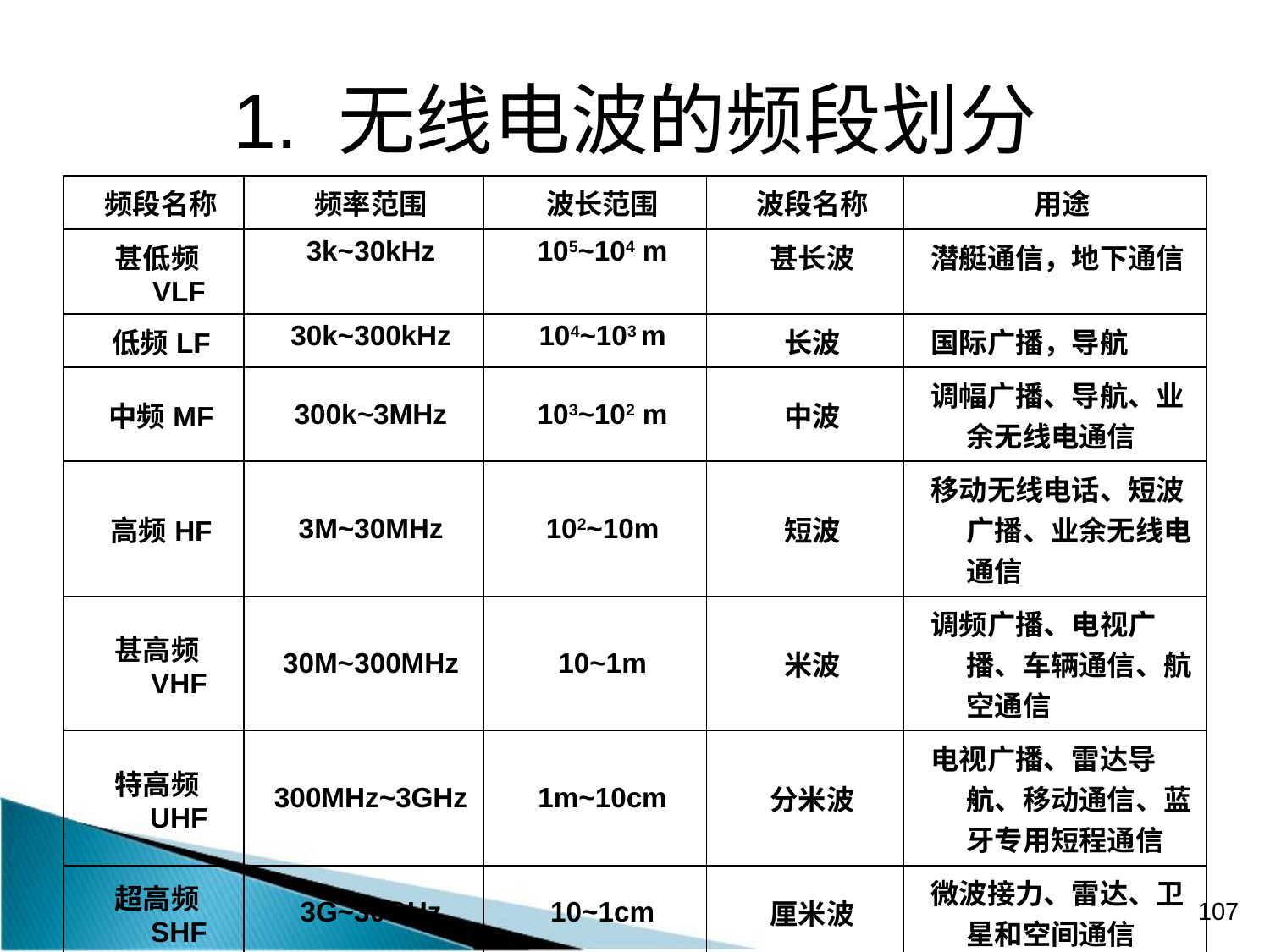

# 1. 无线电波的频段划分
| 频段名称 | 频率范围 | 波长范围 | 波段名称 | 用途 |
| --- | --- | --- | --- | --- |
| 甚低频VLF | 3k~30kHz | 105~104 m | 甚长波 | 潜艇通信，地下通信 |
| 低频LF | 30k~300kHz | 104~103 m | 长波 | 国际广播，导航 |
| 中频MF | 300k~3MHz | 103~102 m | 中波 | 调幅广播、导航、业余无线电通信 |
| 高频HF | 3M~30MHz | 102~10m | 短波 | 移动无线电话、短波广播、业余无线电通信 |
| 甚高频VHF | 30M~300MHz | 10~1m | 米波 | 调频广播、电视广播、车辆通信、航空通信 |
| 特高频UHF | 300MHz~3GHz | 1m~10cm | 分米波 | 电视广播、雷达导航、移动通信、蓝牙专用短程通信 |
| 超高频SHF | 3G~30GHz | 10~1cm | 厘米波 | 微波接力、雷达、卫星和空间通信 |
| 极高频EHF | 30G~300GHz | 1cm~1mm | 毫米波 | 微波接力、雷达、遥感、射电天文学 |
107